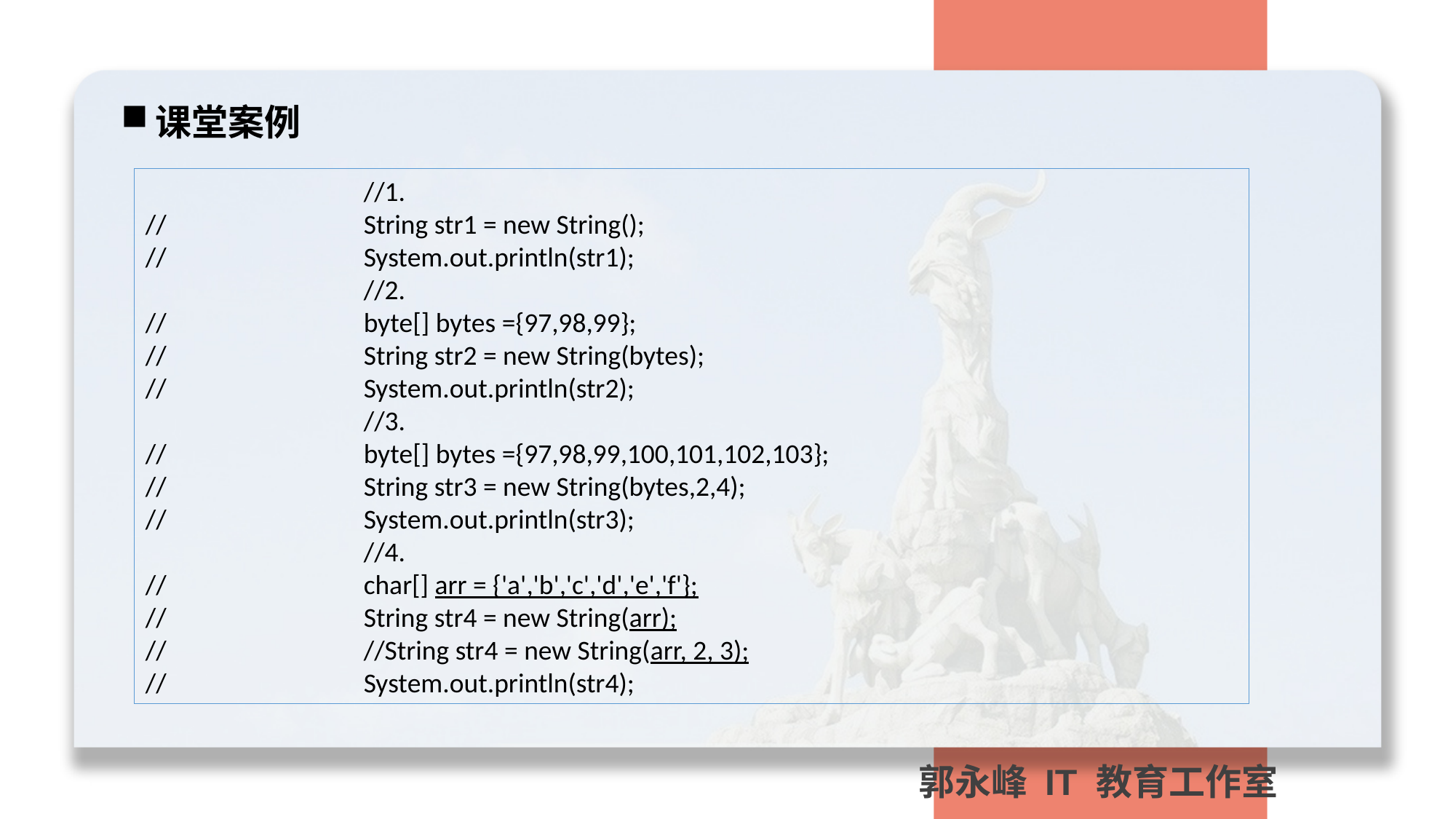

课堂案例
		//1.
//		String str1 = new String();
//		System.out.println(str1);
		//2.
//		byte[] bytes ={97,98,99};
//		String str2 = new String(bytes);
//		System.out.println(str2);
		//3.
//		byte[] bytes ={97,98,99,100,101,102,103};
//		String str3 = new String(bytes,2,4);
//		System.out.println(str3);
		//4.
//		char[] arr = {'a','b','c','d','e','f'};
//		String str4 = new String(arr);
//		//String str4 = new String(arr, 2, 3);
//		System.out.println(str4);